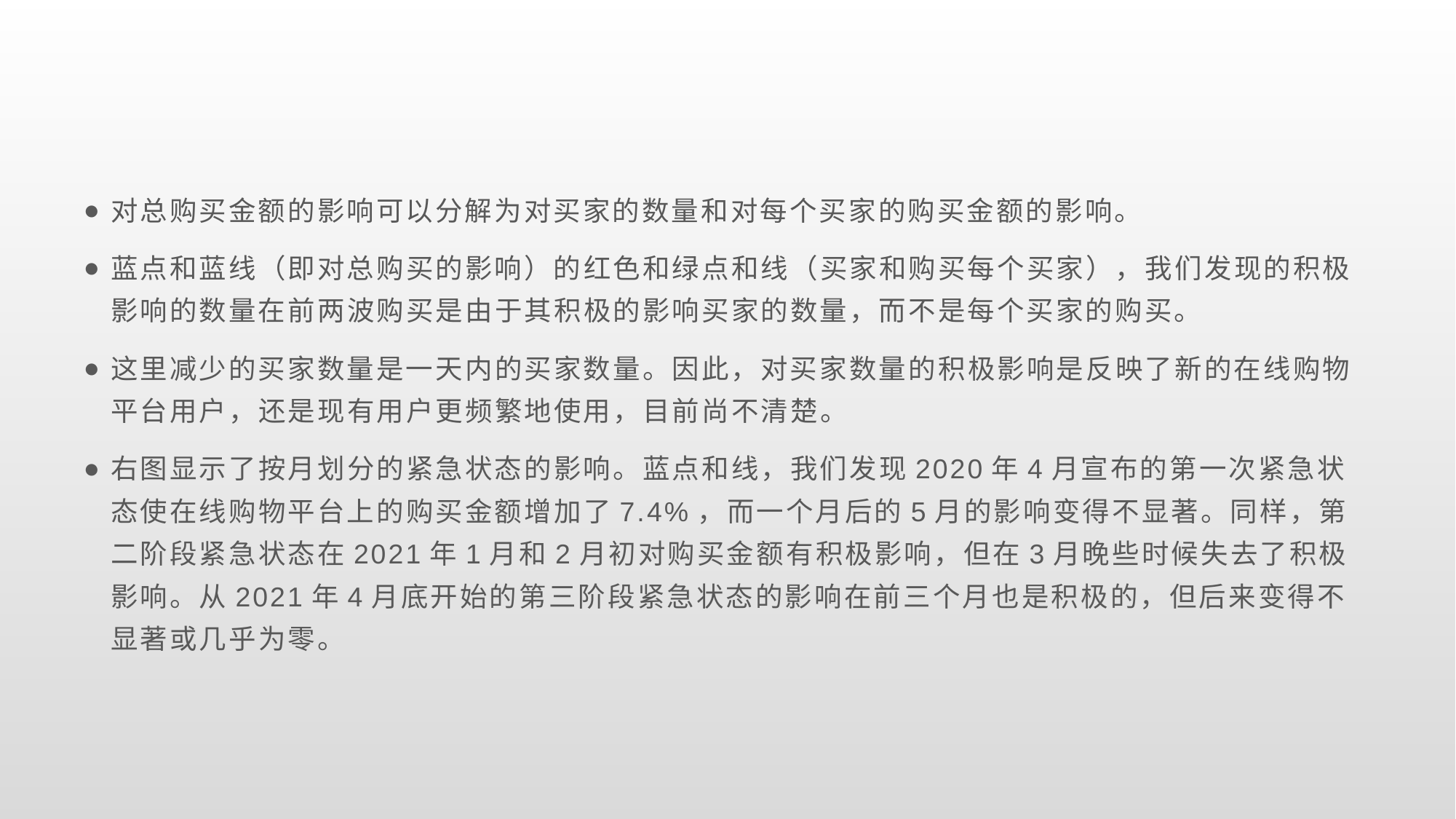

#
对总购买金额的影响可以分解为对买家的数量和对每个买家的购买金额的影响。
蓝点和蓝线（即对总购买的影响）的红色和绿点和线（买家和购买每个买家），我们发现的积极影响的数量在前两波购买是由于其积极的影响买家的数量，而不是每个买家的购买。
这里减少的买家数量是一天内的买家数量。因此，对买家数量的积极影响是反映了新的在线购物平台用户，还是现有用户更频繁地使用，目前尚不清楚。
右图显示了按月划分的紧急状态的影响。蓝点和线，我们发现2020年4月宣布的第一次紧急状态使在线购物平台上的购买金额增加了7.4%，而一个月后的5月的影响变得不显著。同样，第二阶段紧急状态在2021年1月和2月初对购买金额有积极影响，但在3月晚些时候失去了积极影响。从2021年4月底开始的第三阶段紧急状态的影响在前三个月也是积极的，但后来变得不显著或几乎为零。